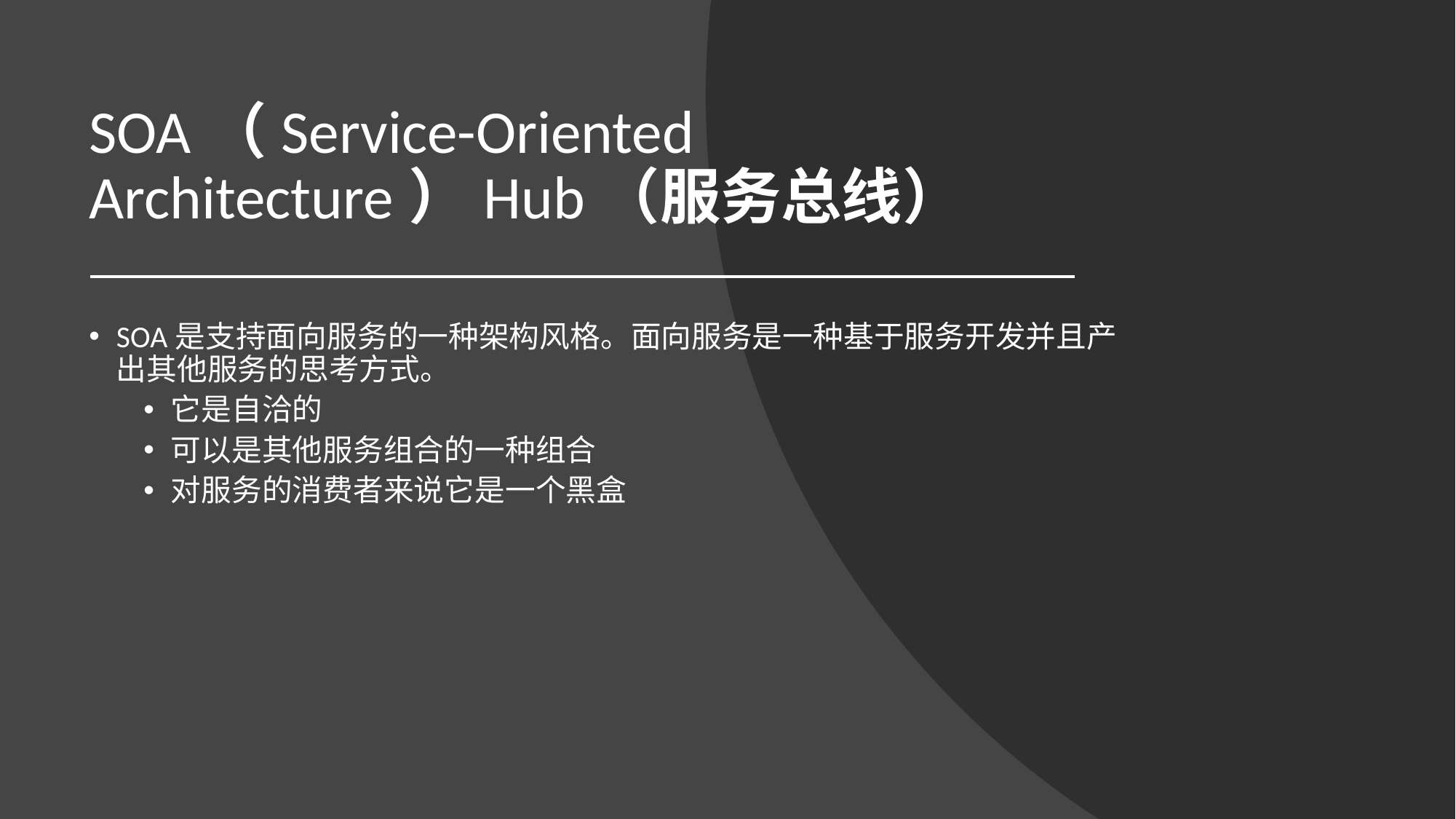

# SOA（Service-Oriented Architecture）Hub（服务总线）
SOA是支持面向服务的一种架构风格。面向服务是一种基于服务开发并且产出其他服务的思考方式。
它是自洽的
可以是其他服务组合的一种组合
对服务的消费者来说它是一个黑盒